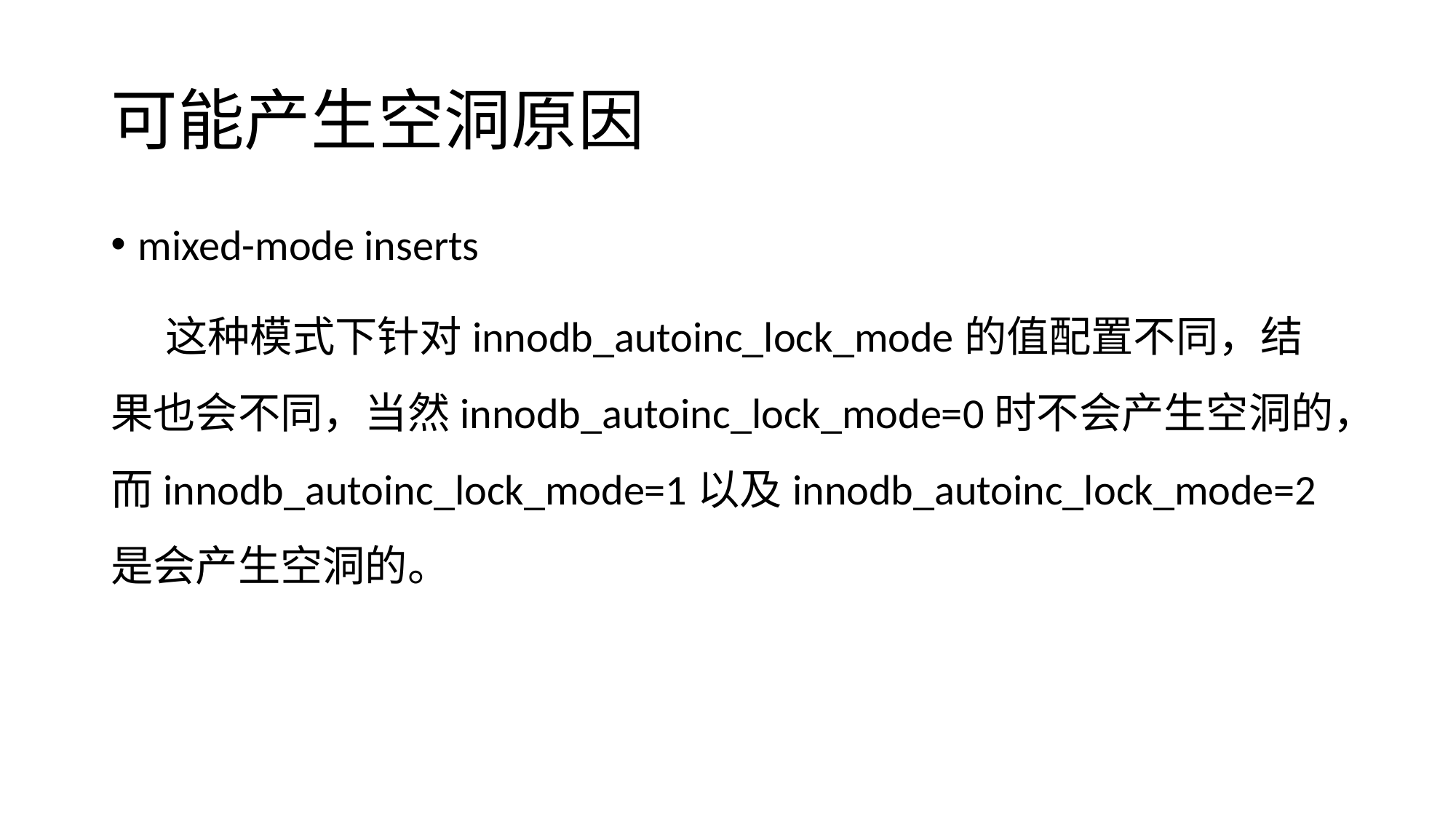

# 可能产生空洞原因
mixed-mode inserts
这种模式下针对innodb_autoinc_lock_mode的值配置不同，结果也会不同，当然innodb_autoinc_lock_mode=0时不会产生空洞的，而innodb_autoinc_lock_mode=1以及innodb_autoinc_lock_mode=2是会产生空洞的。